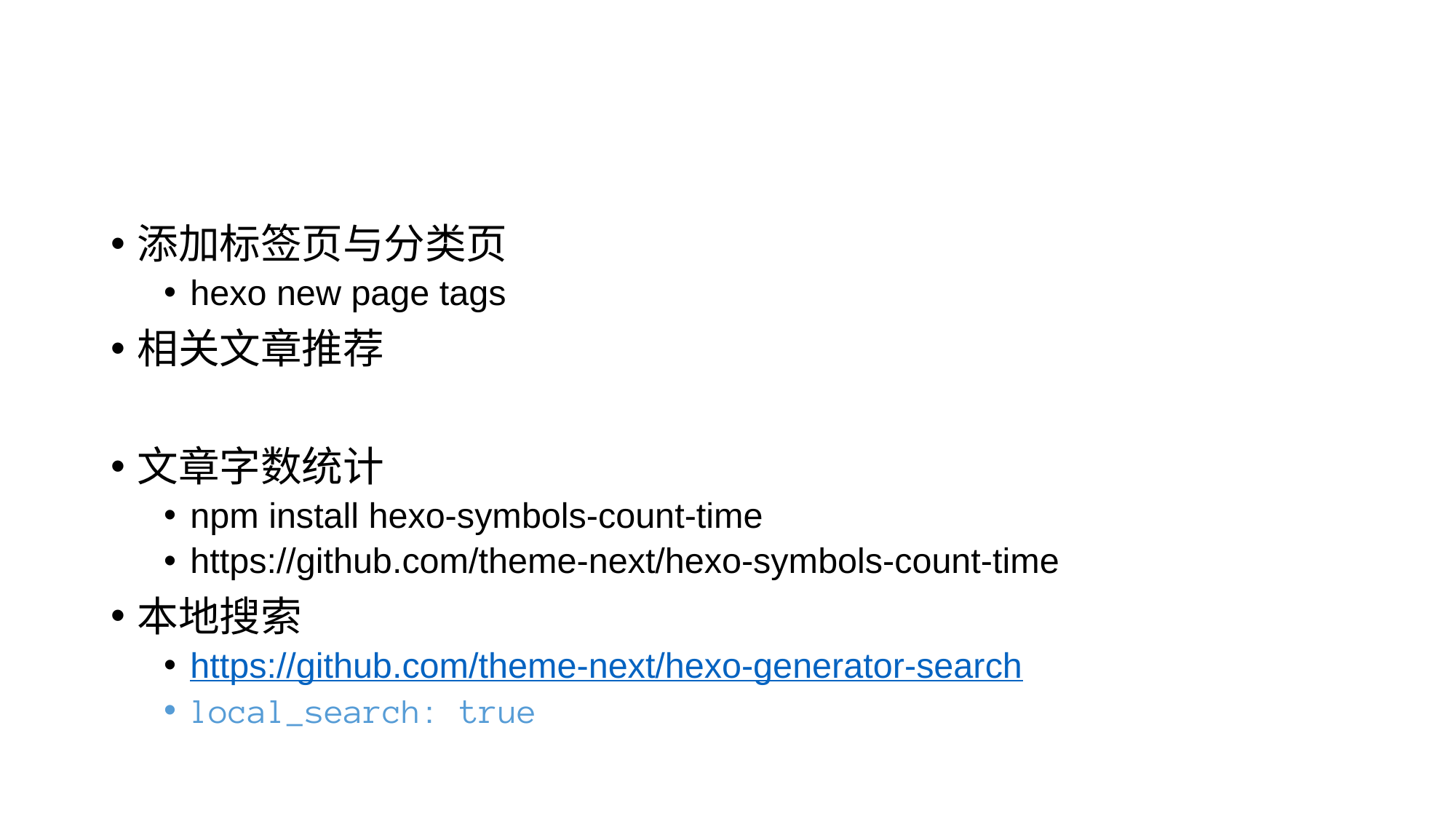

#
添加标签页与分类页
hexo new page tags
相关文章推荐

文章字数统计
npm install hexo-symbols-count-time
https://github.com/theme-next/hexo-symbols-count-time
本地搜索
https://github.com/theme-next/hexo-generator-search
local_search: true